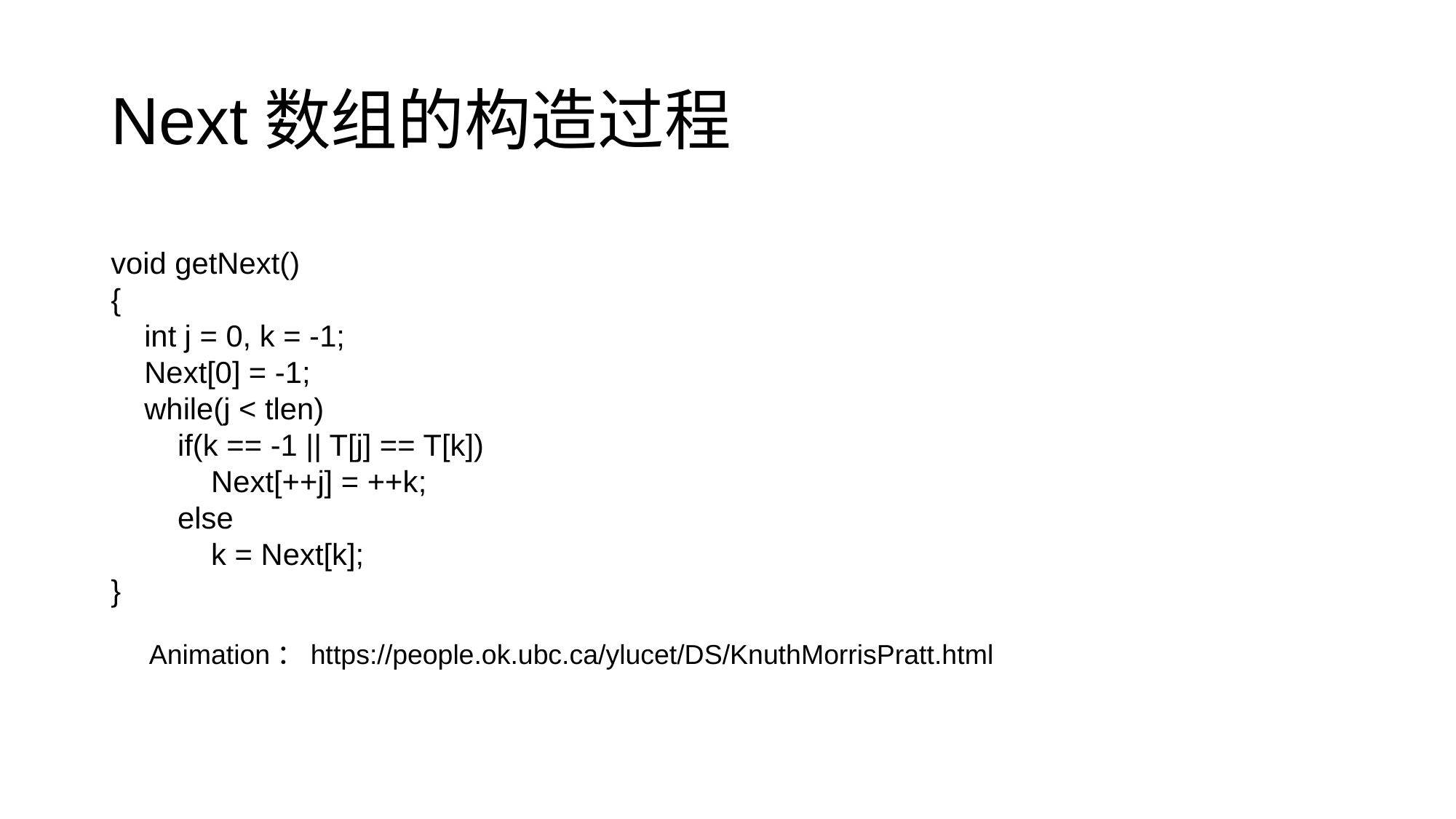

# Next数组的构造过程
void getNext()
{
    int j = 0, k = -1;
    Next[0] = -1;
    while(j < tlen)
        if(k == -1 || T[j] == T[k])
            Next[++j] = ++k;
        else
            k = Next[k];
}
Animation：https://people.ok.ubc.ca/ylucet/DS/KnuthMorrisPratt.html